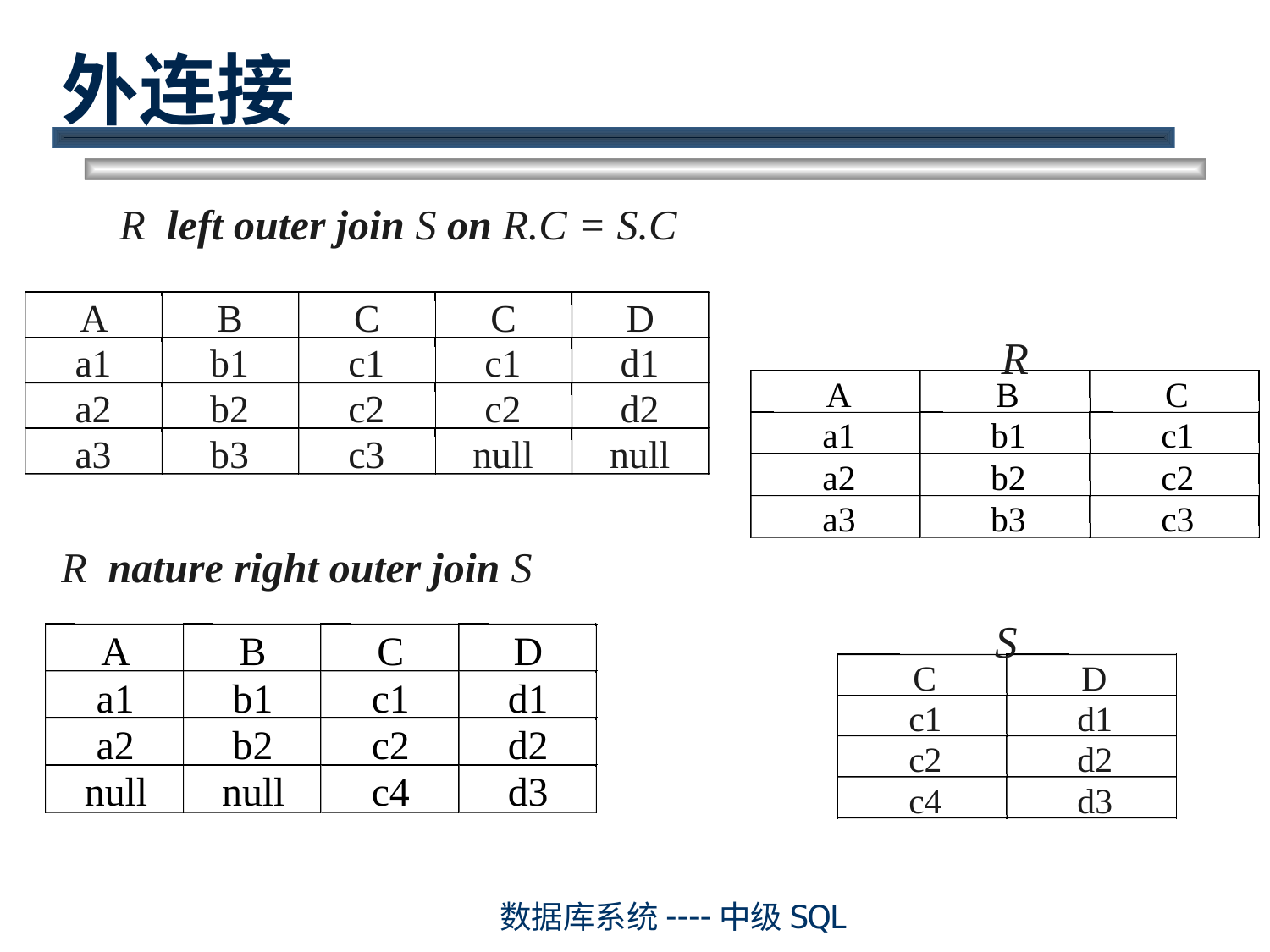

# 外连接
R  left outer join S on R.C = S.C
R

A
B
C
C
D

a1

b1

c1

c1

d1

a2
b2
c2
c2
d2

a3
b3
c3
null
null

A
B
C

a1

b1

c1

a2
b2
c2

a3
b3
c3

R  nature right outer join S
S

A

B

C

D

a1
b1
c1
d1

a2
b2
c2
d2

null

null

c4

d3

C
D

c1

d1

c2
d2

c4
d3

数据库系统----中级SQL